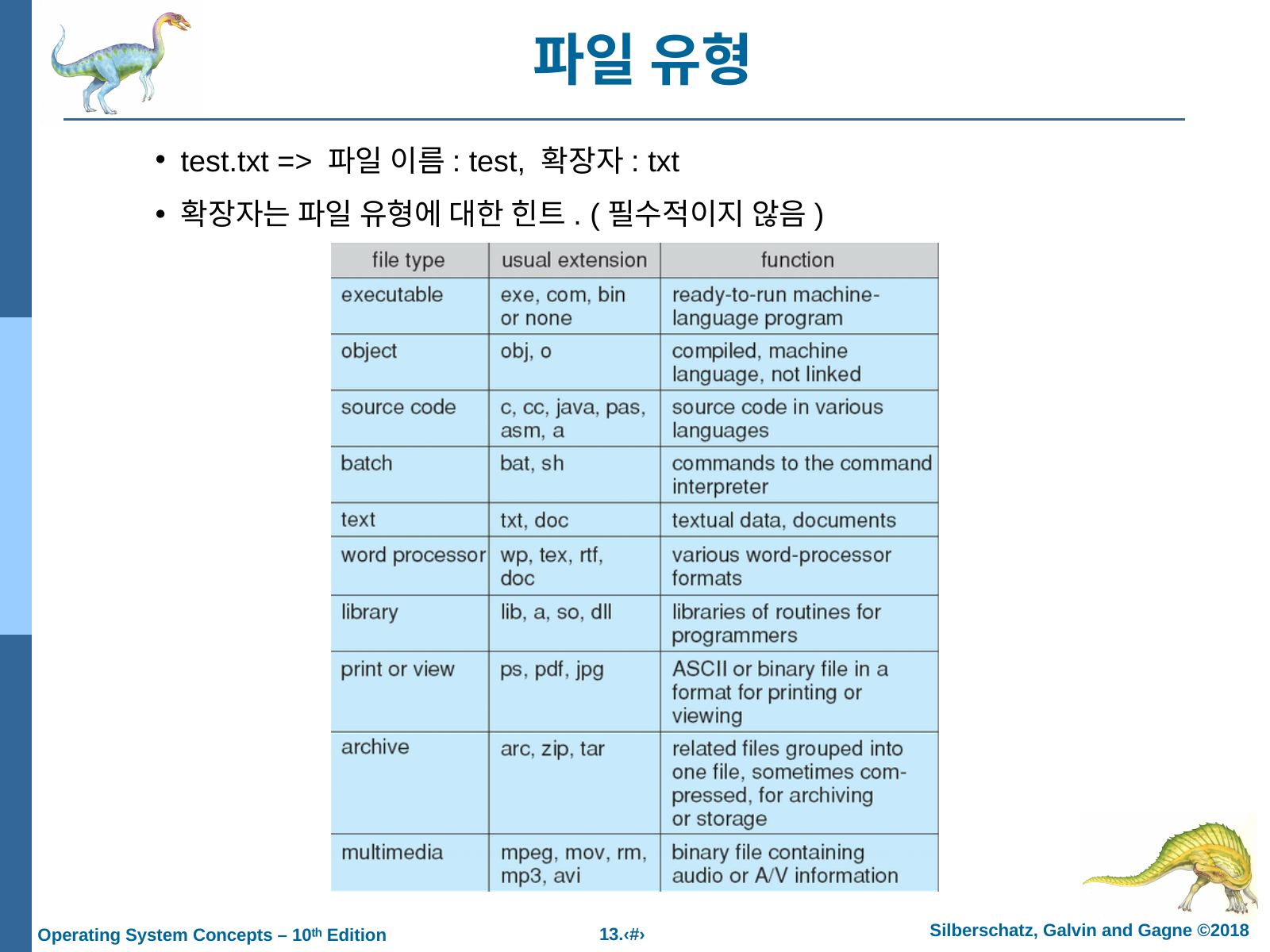

파일 유형

test.txt => 파일 이름: test, 확장자: txt
확장자는 파일 유형에 대한 힌트. (필수적이지 않음)

Silberschatz, Galvin and Gagne ©2018
13.‹#›
Operating System Concepts – 10ᵗʰ Edition